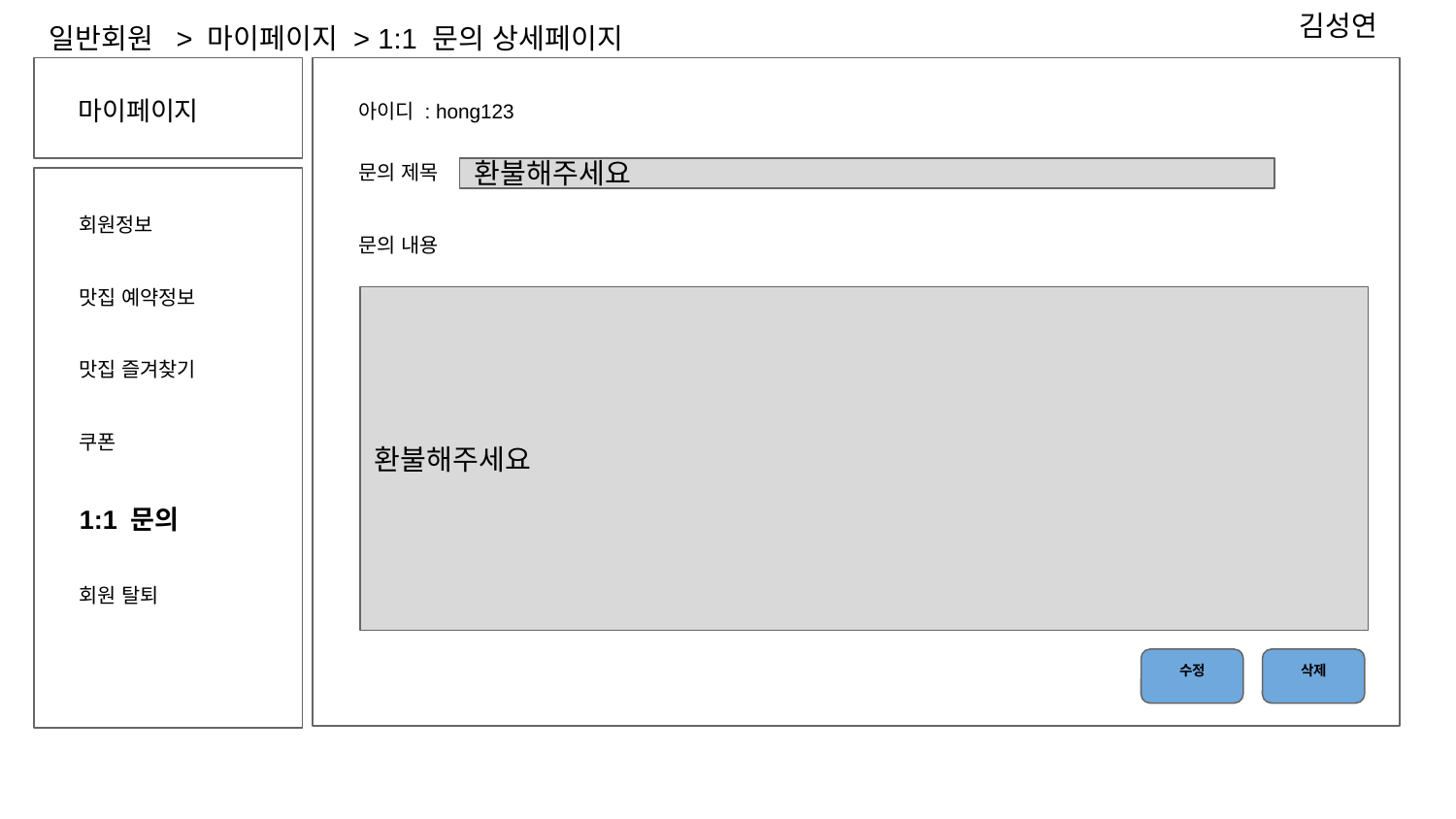

김성연
일반회원  > 마이페이지 > 1:1 문의 상세페이지

마이페이지
아이디 : hong123
문의 제목
환불해주세요

회원정보

맛집 예약정보

맛집 즐겨찾기

쿠폰

1:1 문의

회원 탈퇴
문의 내용
환불해주세요

수정
삭제